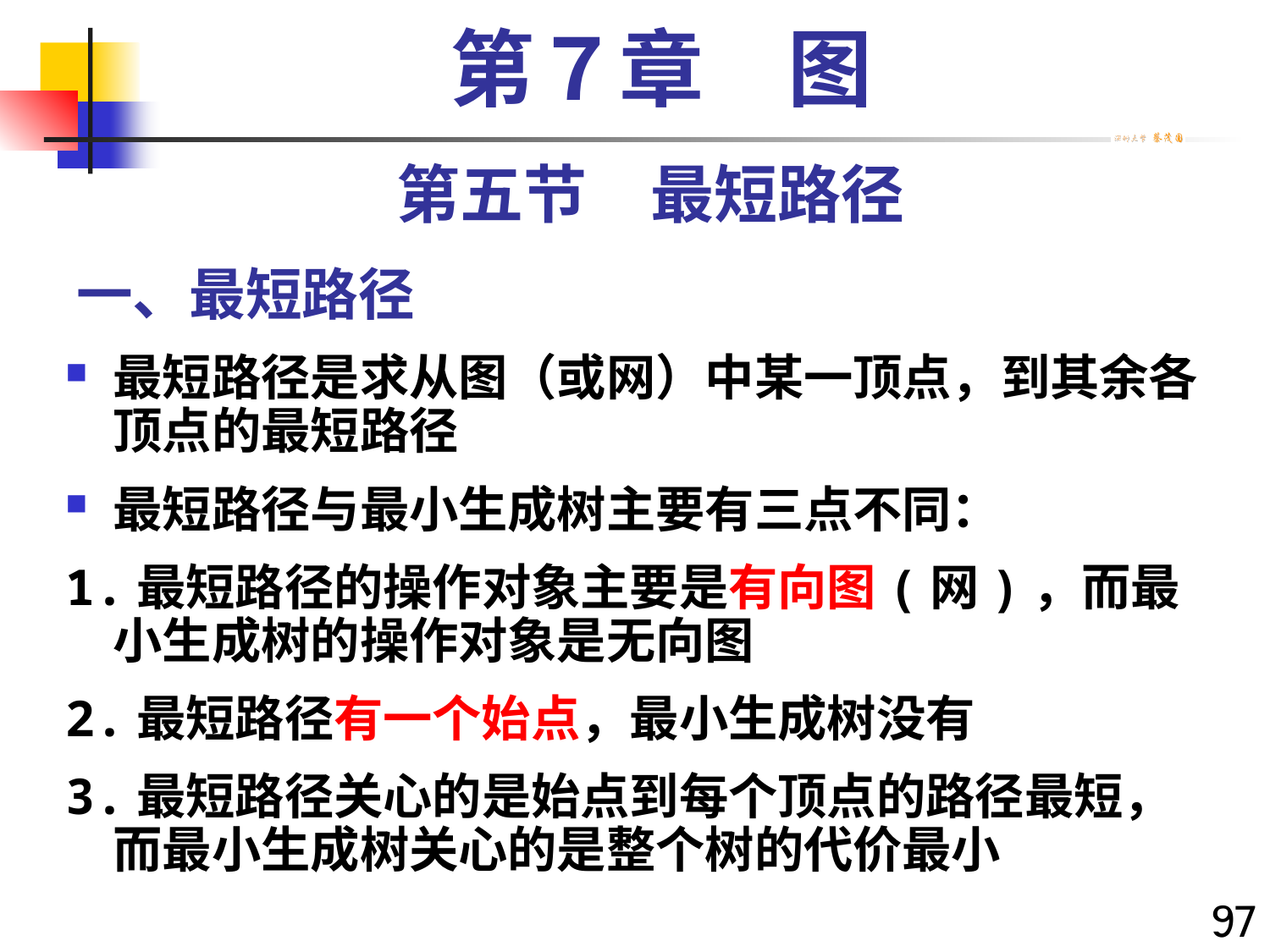

第７章　图
第五节　最短路径
# 一、最短路径
最短路径是求从图（或网）中某一顶点，到其余各顶点的最短路径
最短路径与最小生成树主要有三点不同：
1.最短路径的操作对象主要是有向图(网)，而最小生成树的操作对象是无向图
2.最短路径有一个始点，最小生成树没有
3.最短路径关心的是始点到每个顶点的路径最短，而最小生成树关心的是整个树的代价最小
97